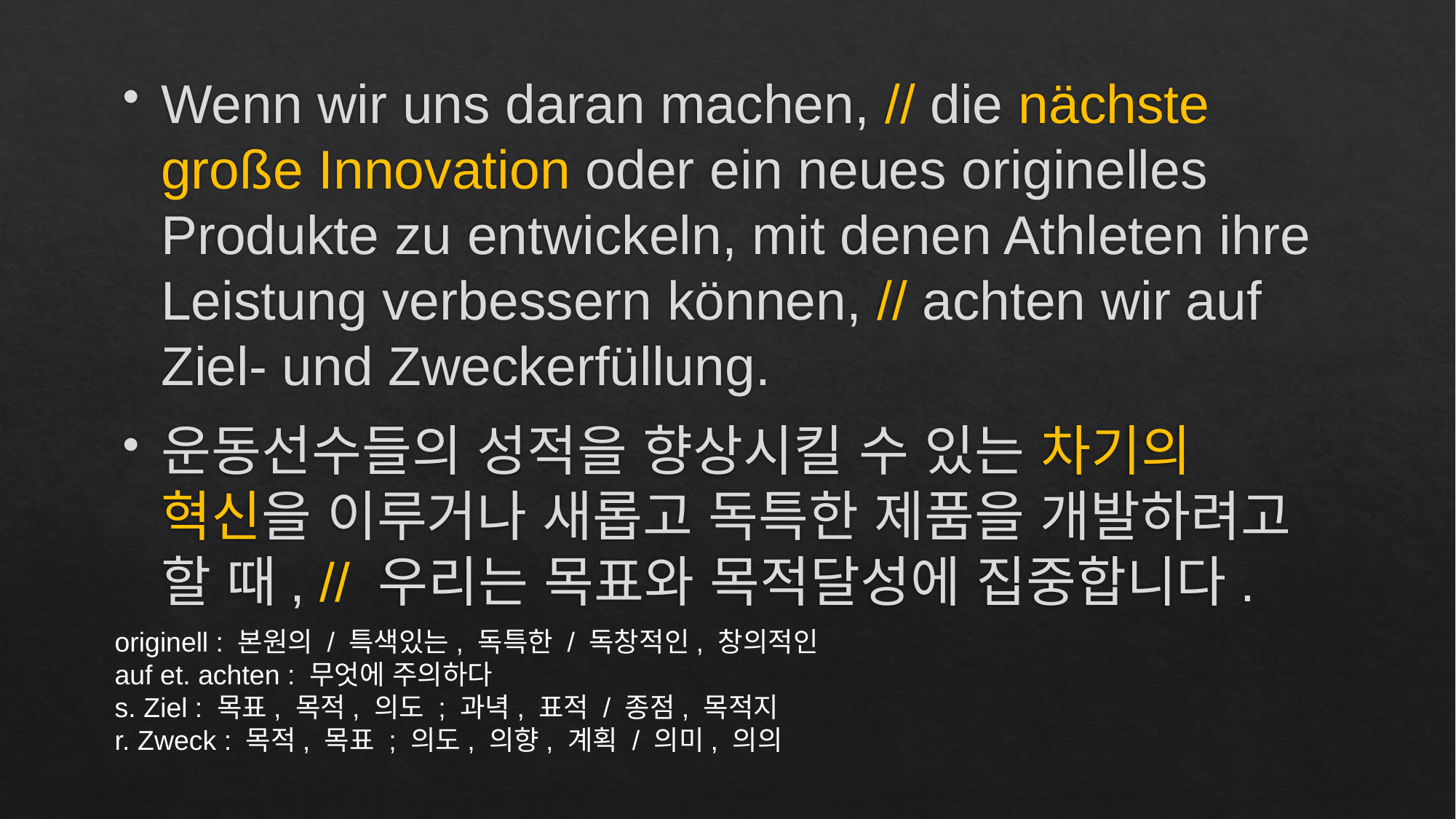

Wenn wir uns daran machen, // die nächste große Innovation oder ein neues originelles Produkte zu entwickeln, mit denen Athleten ihre Leistung verbessern können, // achten wir auf Ziel- und Zweckerfüllung.
운동선수들의 성적을 향상시킬 수 있는 차기의 혁신을 이루거나 새롭고 독특한 제품을 개발하려고 할 때, // 우리는 목표와 목적달성에 집중합니다.

originell : 본원의 / 특색있는, 독특한 / 독창적인, 창의적인
auf et. achten : 무엇에 주의하다
s. Ziel : 목표, 목적, 의도 ; 과녁, 표적 / 종점, 목적지
r. Zweck : 목적, 목표 ; 의도, 의향, 계획 / 의미, 의의